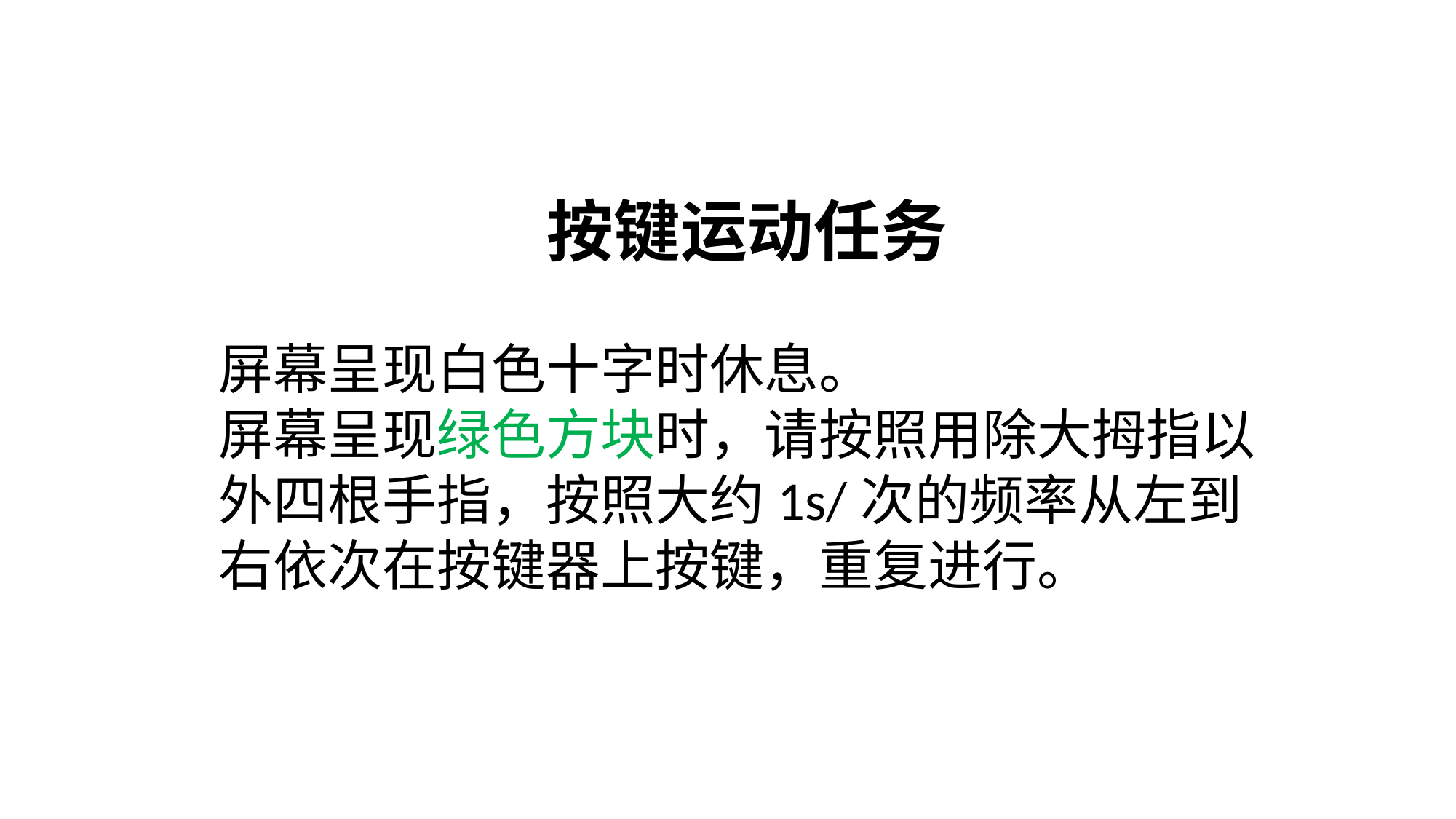

按键运动任务

屏幕呈现白色十字时休息。
屏幕呈现绿色方块时，请按照用除大拇指以外四根手指，按照大约1s/次的频率从左到右依次在按键器上按键，重复进行。